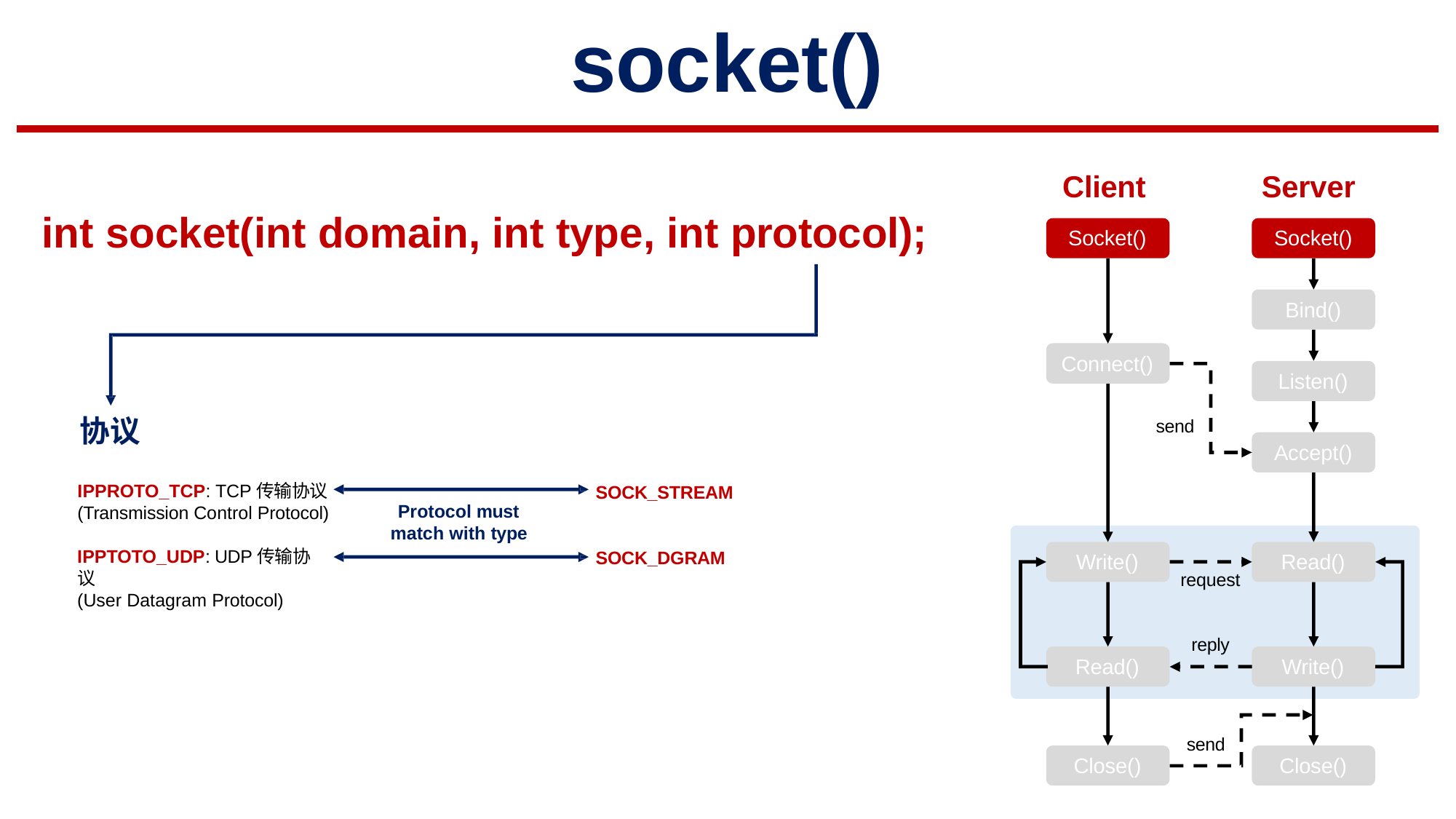

# socket()
Client
Socket()
Server
Socket()
int socket(int domain, int type, int protocol);

Bind()
Connect()

Listen()
协议
send

Accept()
IPPROTO_TCP: TCP传输协议
(Transmission Control Protocol)
SOCK_STREAM

Protocol must
match with type

IPPTOTO_UDP: UDP传输协议
(User Datagram Protocol)
SOCK_DGRAM
Write()
Read()

request

reply

Read()
Write()
send

Close()
Close()